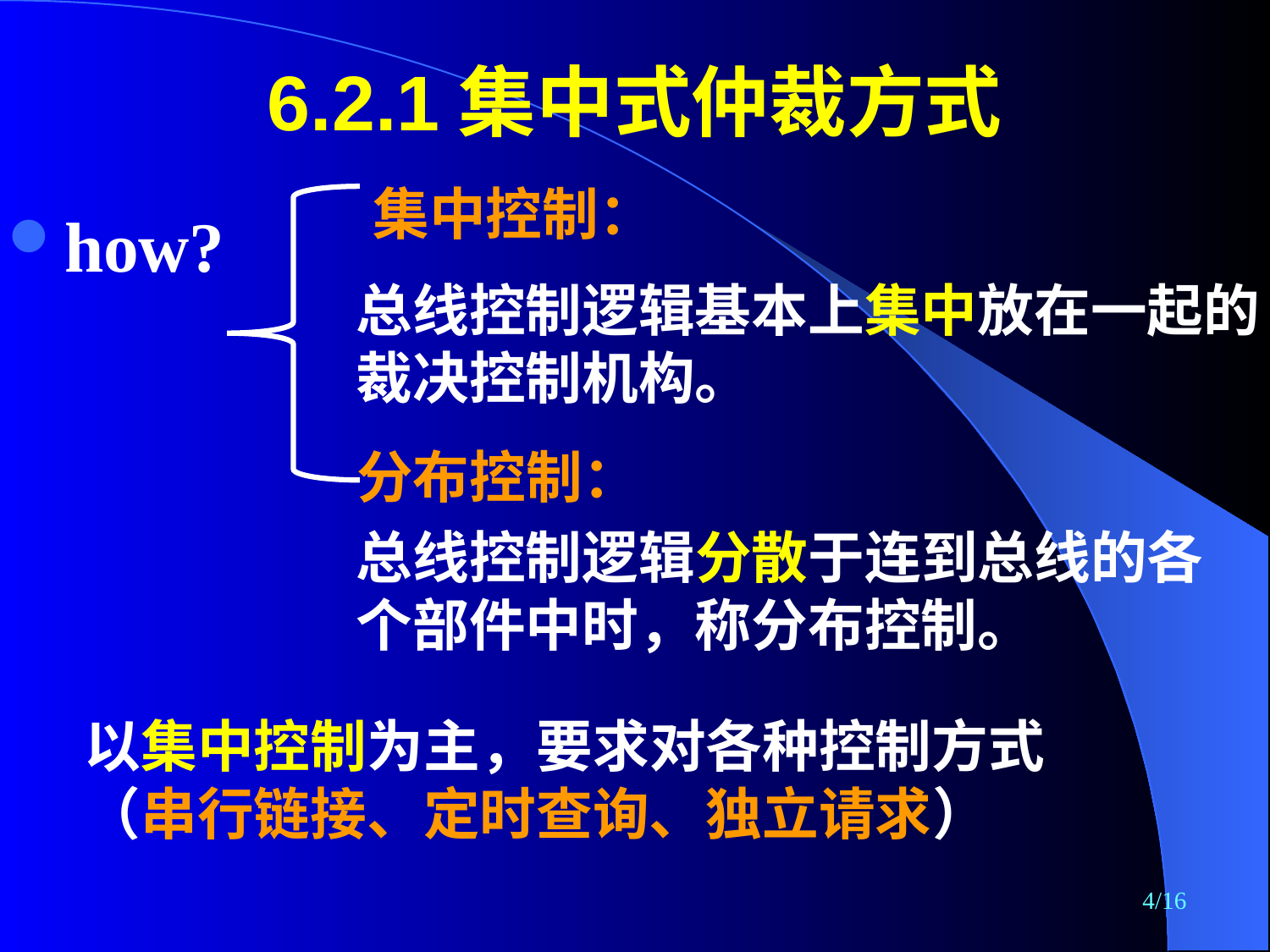

# 6.2.1集中式仲裁方式
集中控制：

how?
总线控制逻辑基本上集中放在一起的裁决控制机构。
分布控制：
总线控制逻辑分散于连到总线的各个部件中时，称分布控制。
以集中控制为主，要求对各种控制方式（串行链接、定时查询、独立请求）
4/16